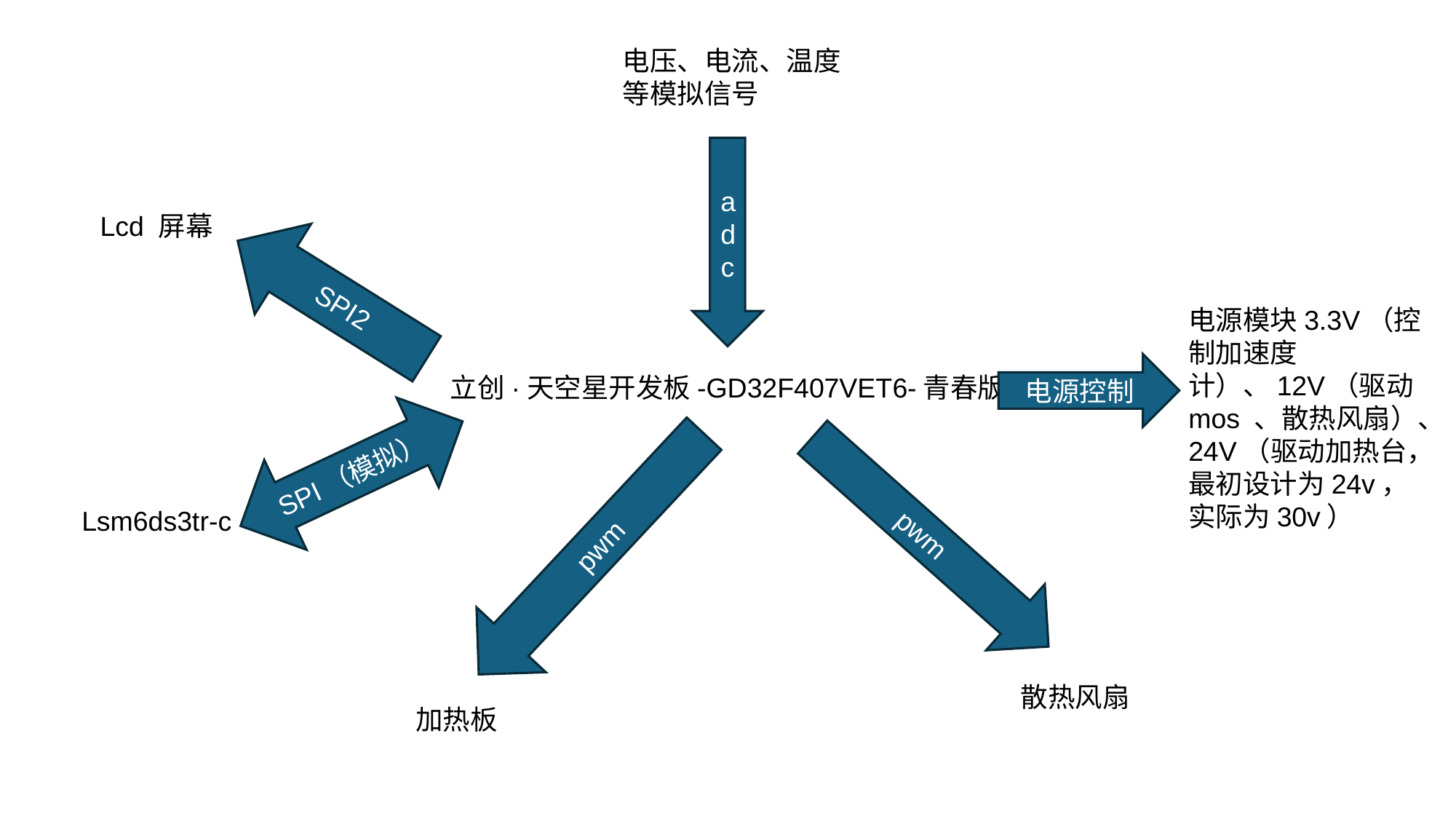

电压、电流、温度等模拟信号
adc
Lcd 屏幕
SPI2
电源模块3.3V（控制加速度计）、12V（驱动 mos 、散热风扇）、24V（驱动加热台，最初设计为24v，实际为30v）
电源控制
立创·天空星开发板-GD32F407VET6-青春版
SPI（模拟）
pwm
Lsm6ds3tr-c
pwm
散热风扇
加热板